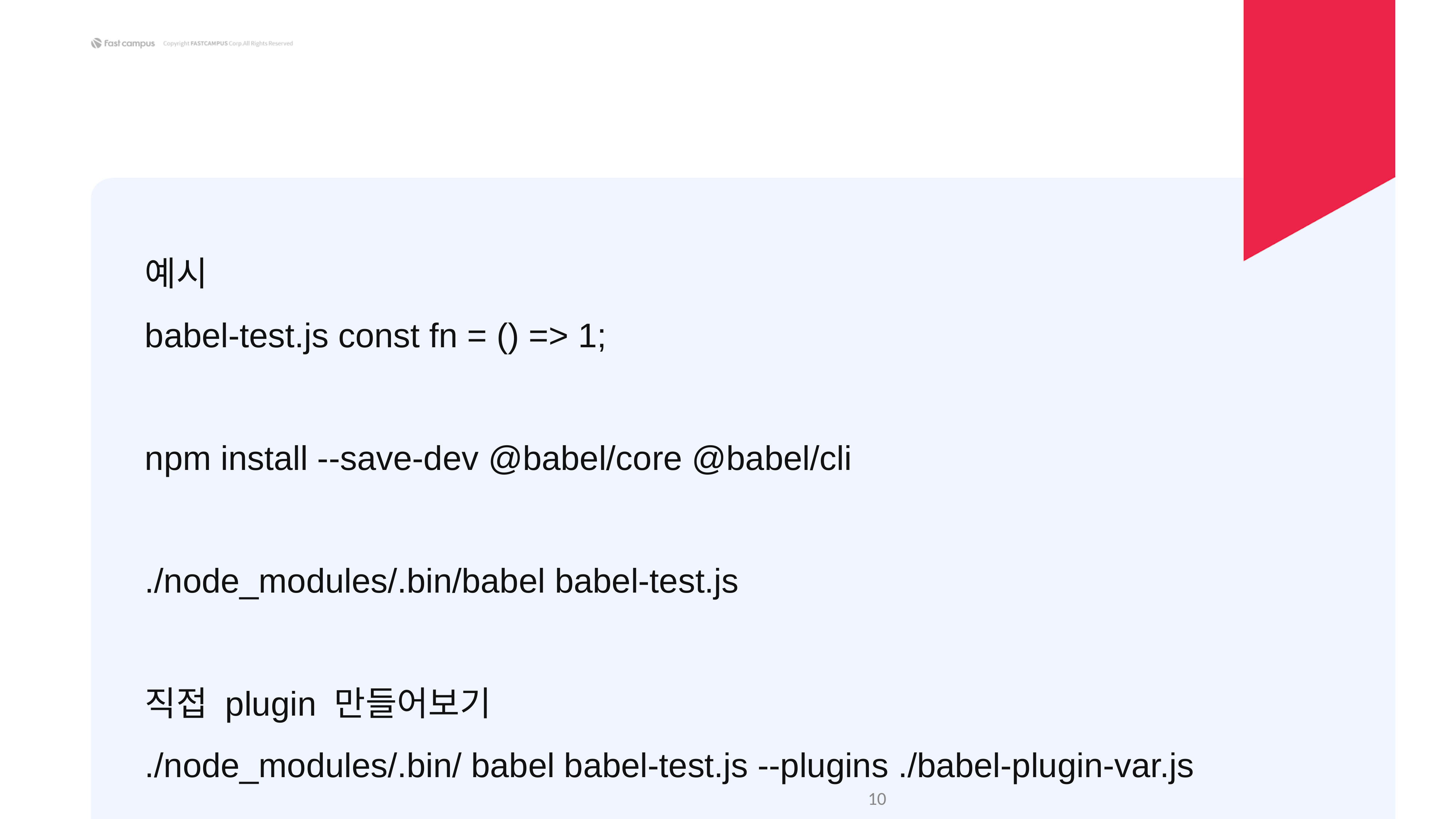

예시
babel-test.js const fn = () => 1;

npm install --save-dev @babel/core @babel/cli

./node_modules/.bin/babel babel-test.js

직접 plugin 만들어보기
./node_modules/.bin/ babel babel-test.js --plugins ./babel-plugin-var.js

10